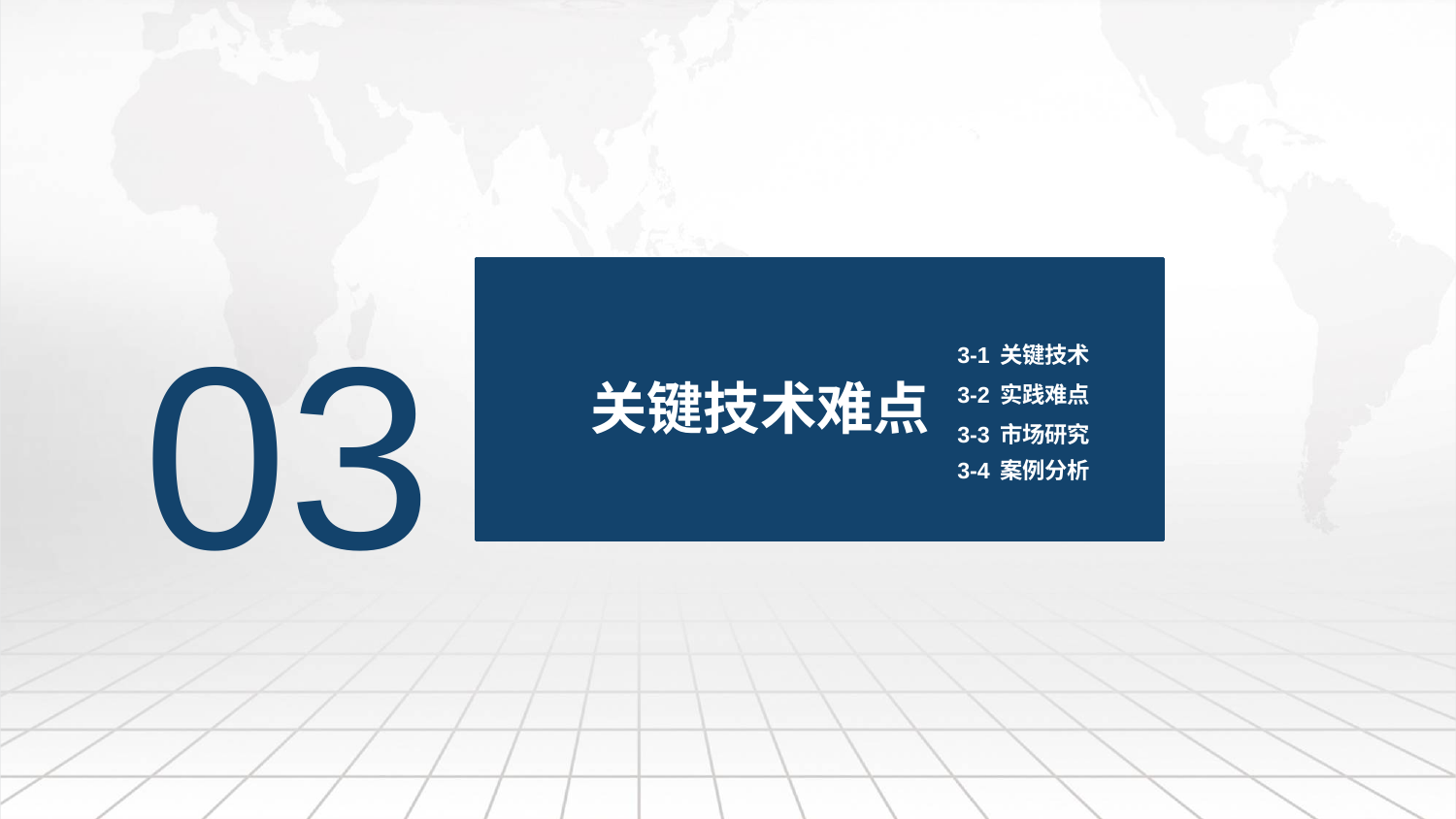

03
3-1 关键技术
关键技术难点
3-2 实践难点
3-3 市场研究
3-4 案例分析